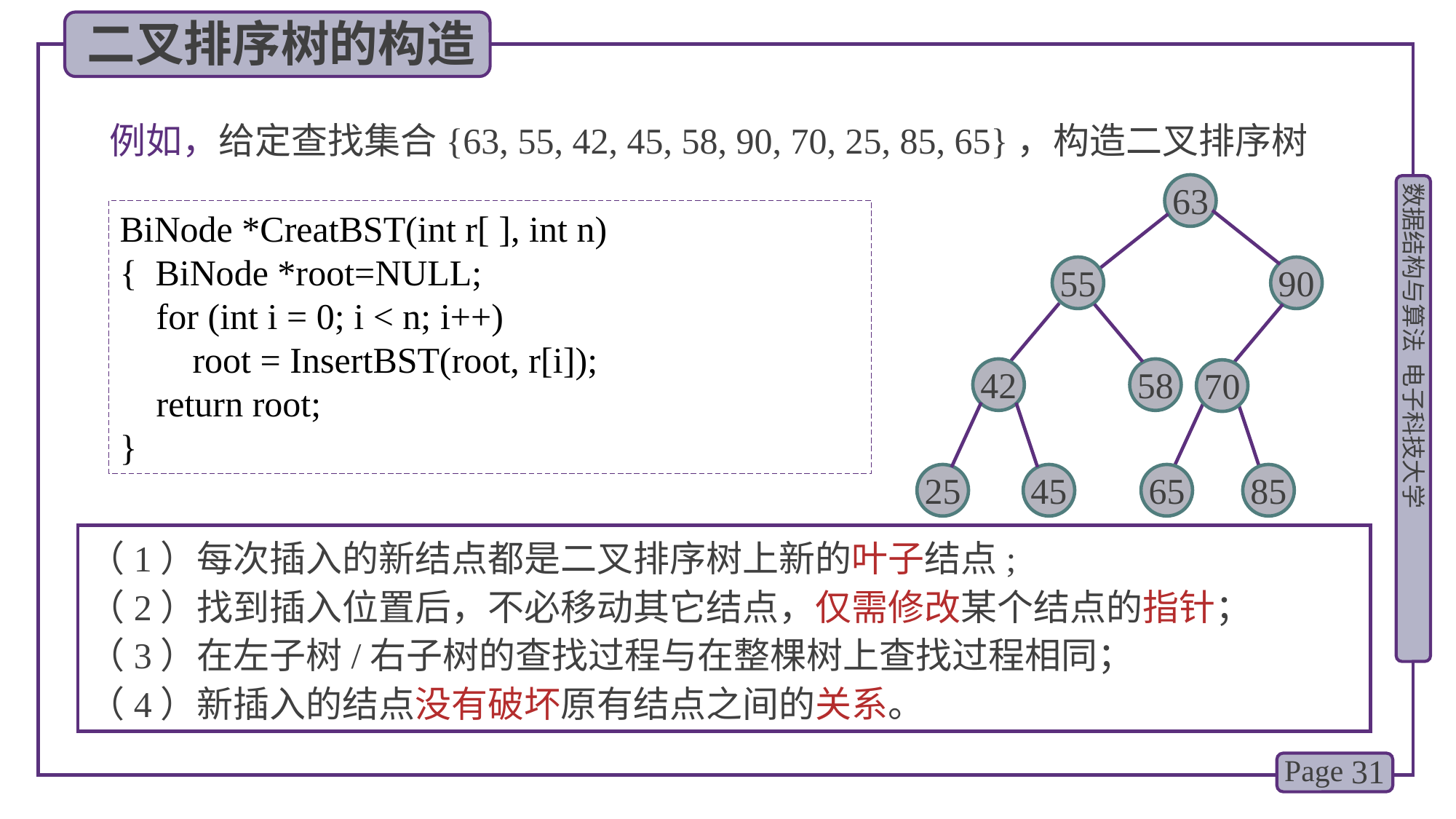

二叉排序树的构造

例如，给定查找集合{63, 55, 42, 45, 58, 90, 70, 25, 85, 65}，构造二叉排序树
63
BiNode *CreatBST(int r[ ], int n)
{  BiNode *root=NULL;
    for (int i = 0; i < n; i++)
        root = InsertBST(root, r[i]);
    return root;
}

90

55

42

58

70

25

45

65

85
（1）每次插入的新结点都是二叉排序树上新的叶子结点;
（2）找到插入位置后，不必移动其它结点，仅需修改某个结点的指针；
（3）在左子树/右子树的查找过程与在整棵树上查找过程相同；
（4）新插入的结点没有破坏原有结点之间的关系。